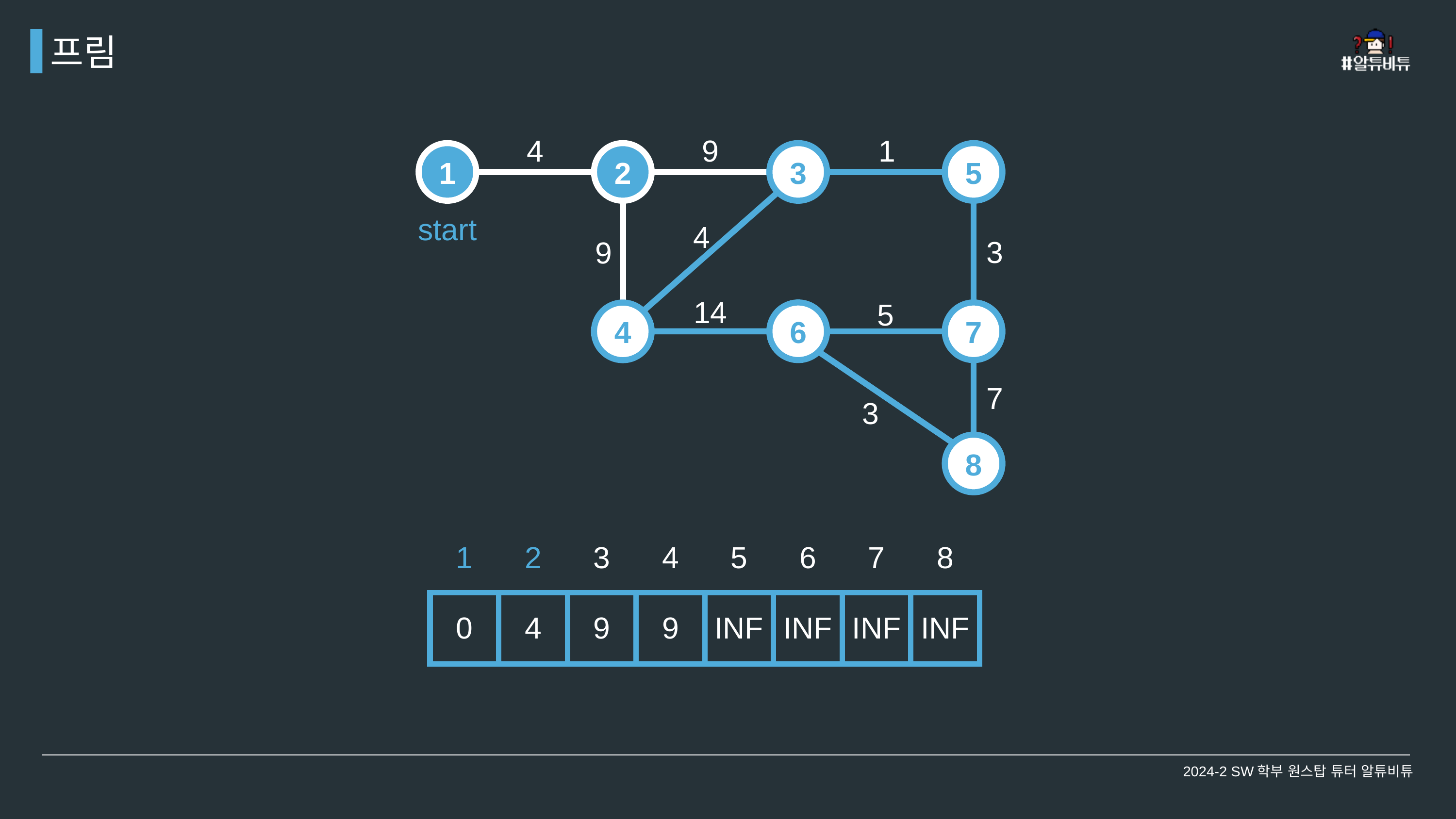

프림
4
9
1
1
2
3
5
start
4
3
9
14
5
6
7
4
7
3
8
| 1 | 2 | 3 | 4 | 5 | 6 | 7 | 8 |
| --- | --- | --- | --- | --- | --- | --- | --- |
| 0 | 4 | 9 | 9 | INF | INF | INF | INF |
| --- | --- | --- | --- | --- | --- | --- | --- |
2024-2 SW학부 원스탑 튜터 알튜비튜